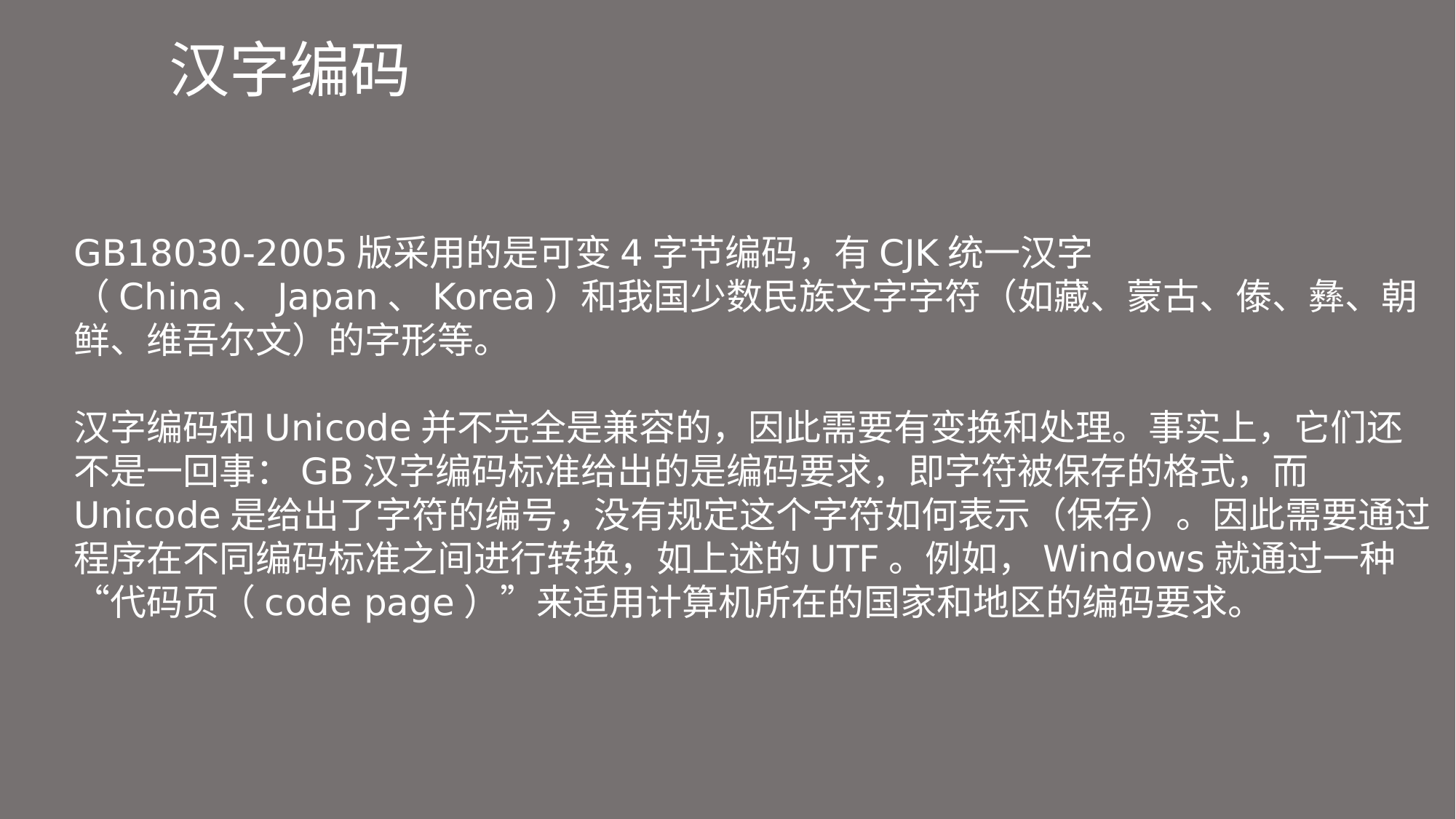

汉字编码
GB18030-2005版采用的是可变4字节编码，有CJK统一汉字（China、Japan、Korea）和我国少数民族文字字符（如藏、蒙古、傣、彝、朝鲜、维吾尔文）的字形等。

汉字编码和Unicode并不完全是兼容的，因此需要有变换和处理。事实上，它们还不是一回事：GB汉字编码标准给出的是编码要求，即字符被保存的格式，而Unicode是给出了字符的编号，没有规定这个字符如何表示（保存）。因此需要通过程序在不同编码标准之间进行转换，如上述的UTF。例如，Windows就通过一种“代码页（code page）”来适用计算机所在的国家和地区的编码要求。